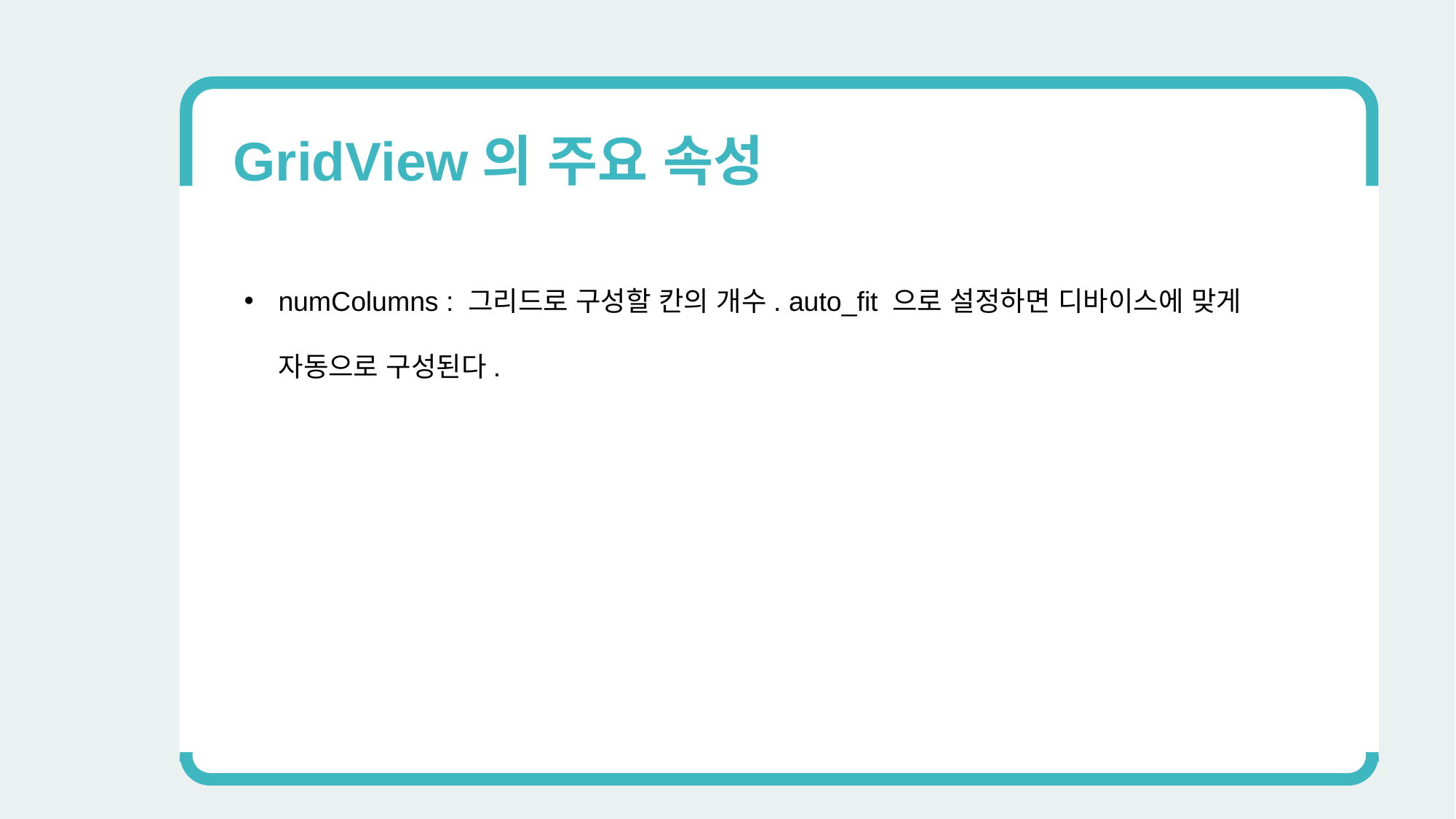

GridView의 주요 속성

numColumns : 그리드로 구성할 칸의 개수. auto_fit 으로 설정하면 디바이스에 맞게 자동으로 구성된다.